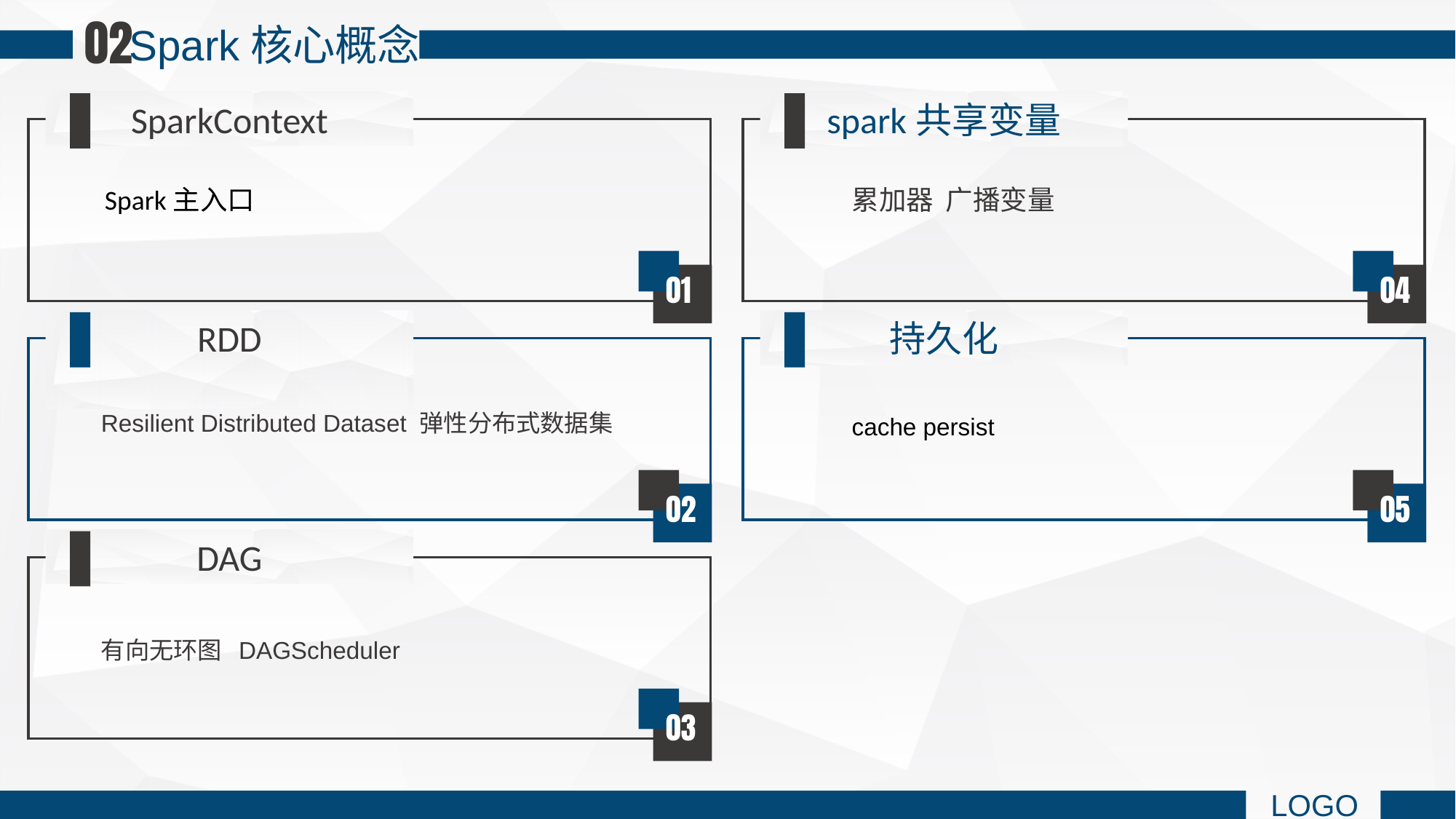

02
Spark核心概念

SparkContext

01
spark共享变量

04
Spark主入口
累加器  广播变量

RDD

02
持久化

05
Resilient Distributed Dataset 弹性分布式数据集
cache persist
DAG

03
有向无环图  DAGScheduler
LOGO